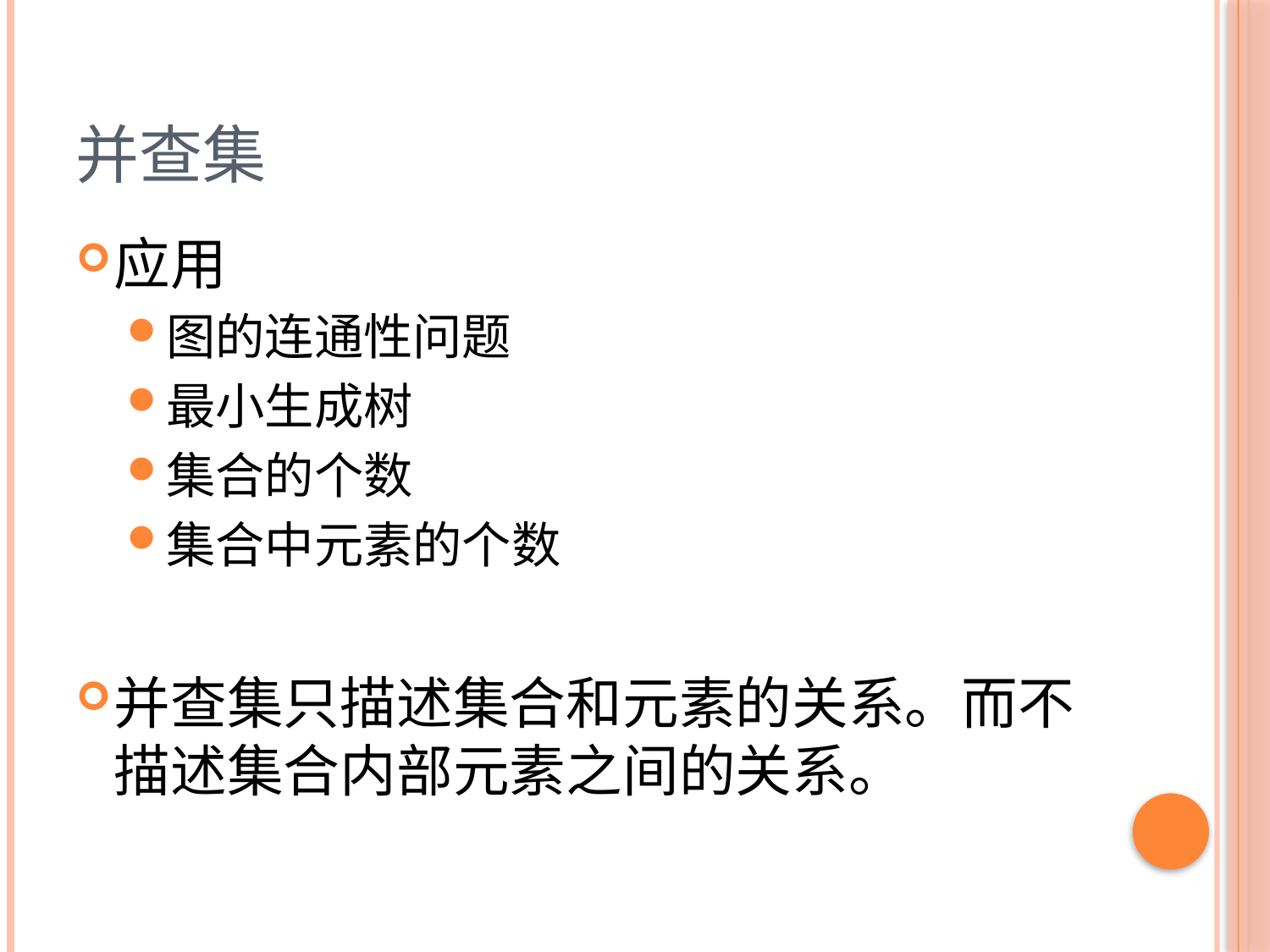

# 并查集
应用
图的连通性问题
最小生成树
集合的个数
集合中元素的个数

并查集只描述集合和元素的关系。而不描述集合内部元素之间的关系。